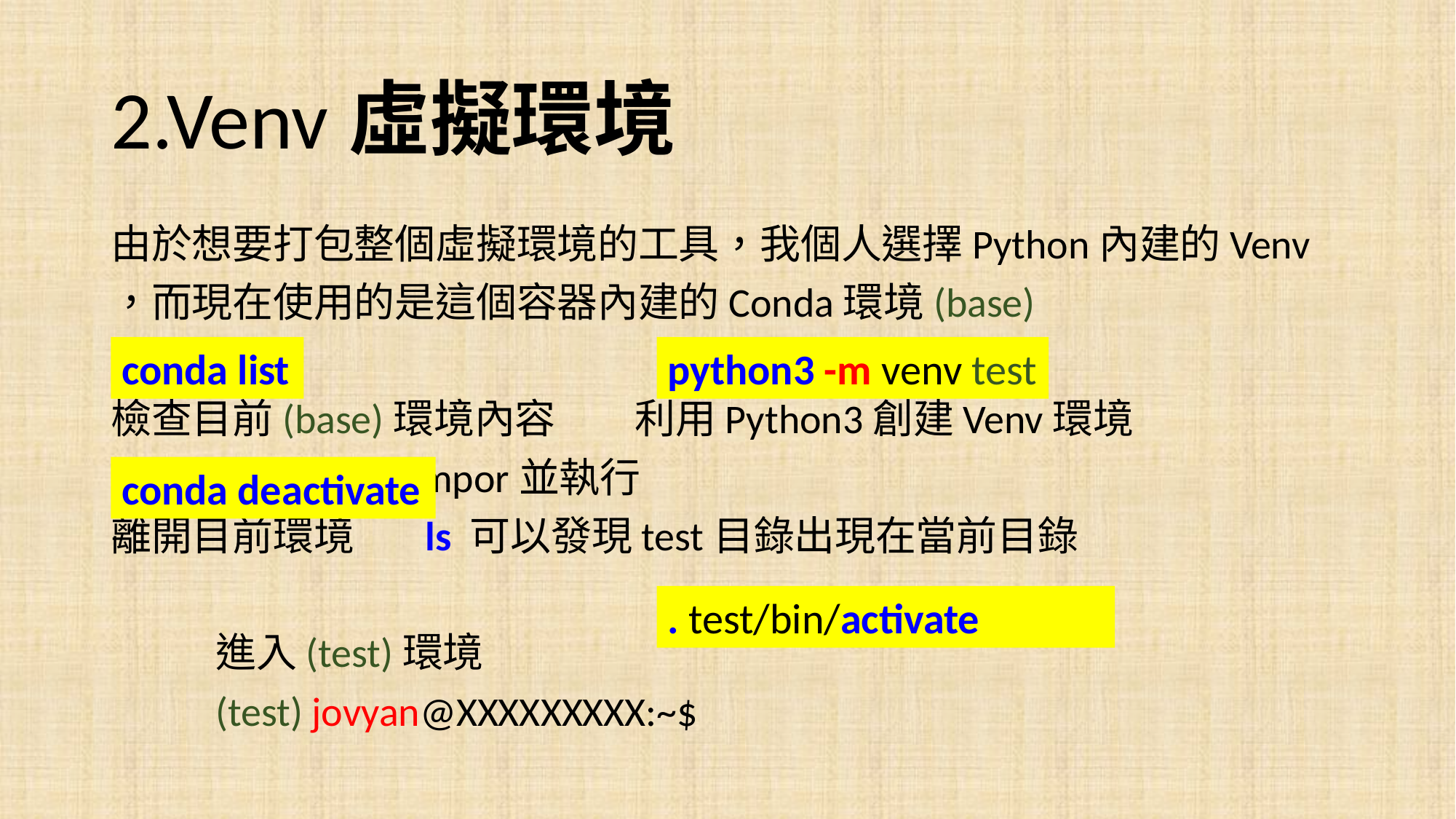

# 2.Venv虛擬環境
由於想要打包整個虛擬環境的工具，我個人選擇Python內建的Venv
，而現在使用的是這個容器內建的Conda環境(base)

檢查目前(base)環境內容	利用Python3創建Venv環境
					 -m	等同impor並執行
離開目前環境			ls 可以發現test目錄出現在當前目錄

					進入(test)環境
					(test) jovyan@XXXXXXXXX:~$

conda list
python3 -m venv test
conda deactivate
. test/bin/activate